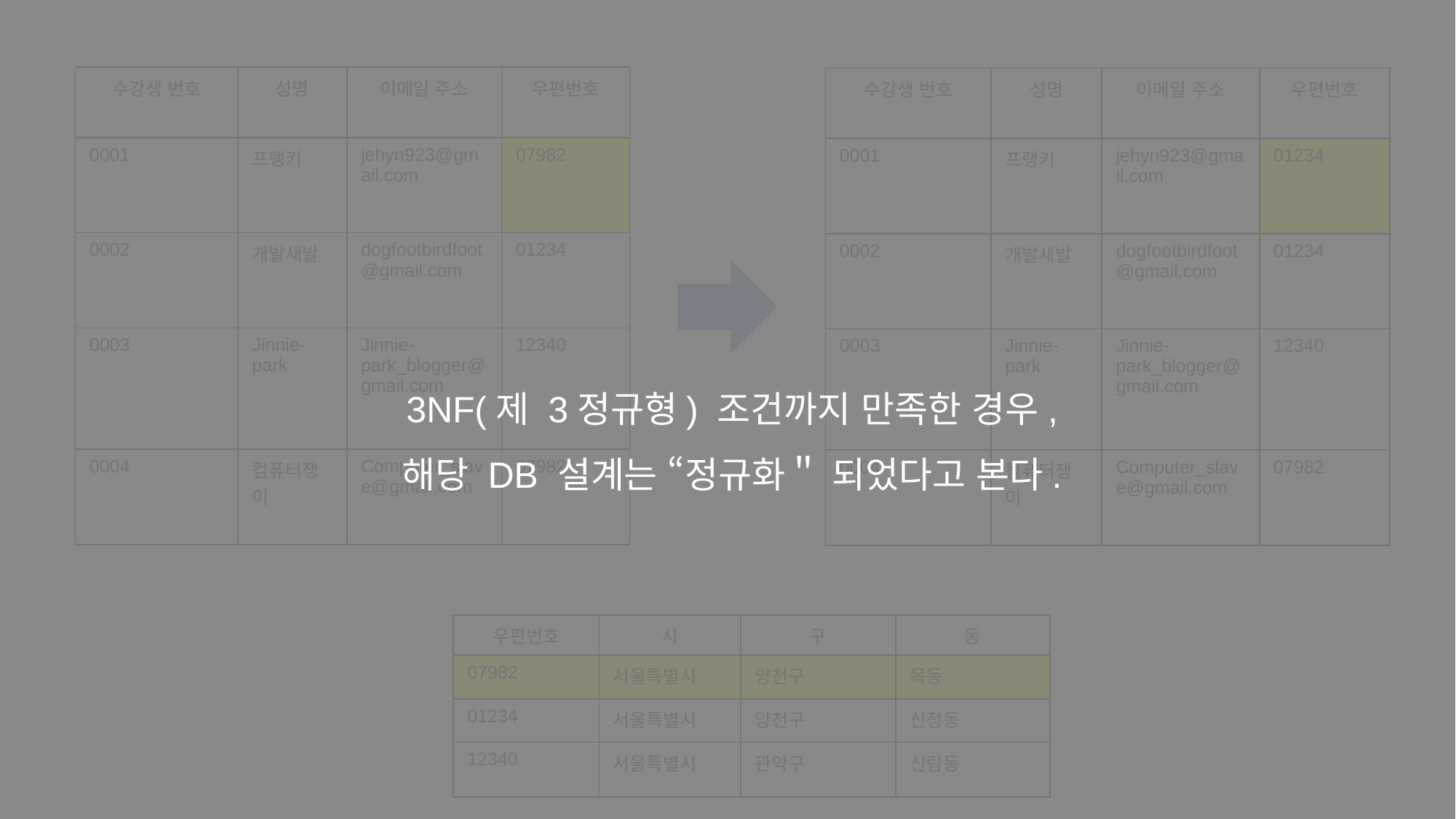

| 수강생 번호 | 성명 | 이메일 주소 | 우편번호 |
| --- | --- | --- | --- |
| 0001 | 프랭키 | jehyn923@gmail.com | 07982 |
| 0002 | 개발새발 | dogfootbirdfoot@gmail.com | 01234 |
| 0003 | Jinnie-park | Jinnie-park\_blogger@gmail.com | 12340 |
| 0004 | 컴퓨터쟁이 | Computer\_slave@gmail.com | 07982 |
| 수강생 번호 | 성명 | 이메일 주소 | 우편번호 |
| --- | --- | --- | --- |
| 0001 | 프랭키 | jehyn923@gmail.com | 01234 |
| 0002 | 개발새발 | dogfootbirdfoot@gmail.com | 01234 |
| 0003 | Jinnie-park | Jinnie-park\_blogger@gmail.com | 12340 |
| 0004 | 컴퓨터쟁이 | Computer\_slave@gmail.com | 07982 |

3NF(제 3정규형) 조건까지 만족한 경우,
해당 DB 설계는 “정규화＂ 되었다고 본다.
| 우편번호 | 시 | 구 | 동 |
| --- | --- | --- | --- |
| 07982 | 서울특별시 | 양천구 | 목동 |
| 01234 | 서울특별시 | 양천구 | 신정동 |
| 12340 | 서울특별시 | 관악구 | 신림동 |